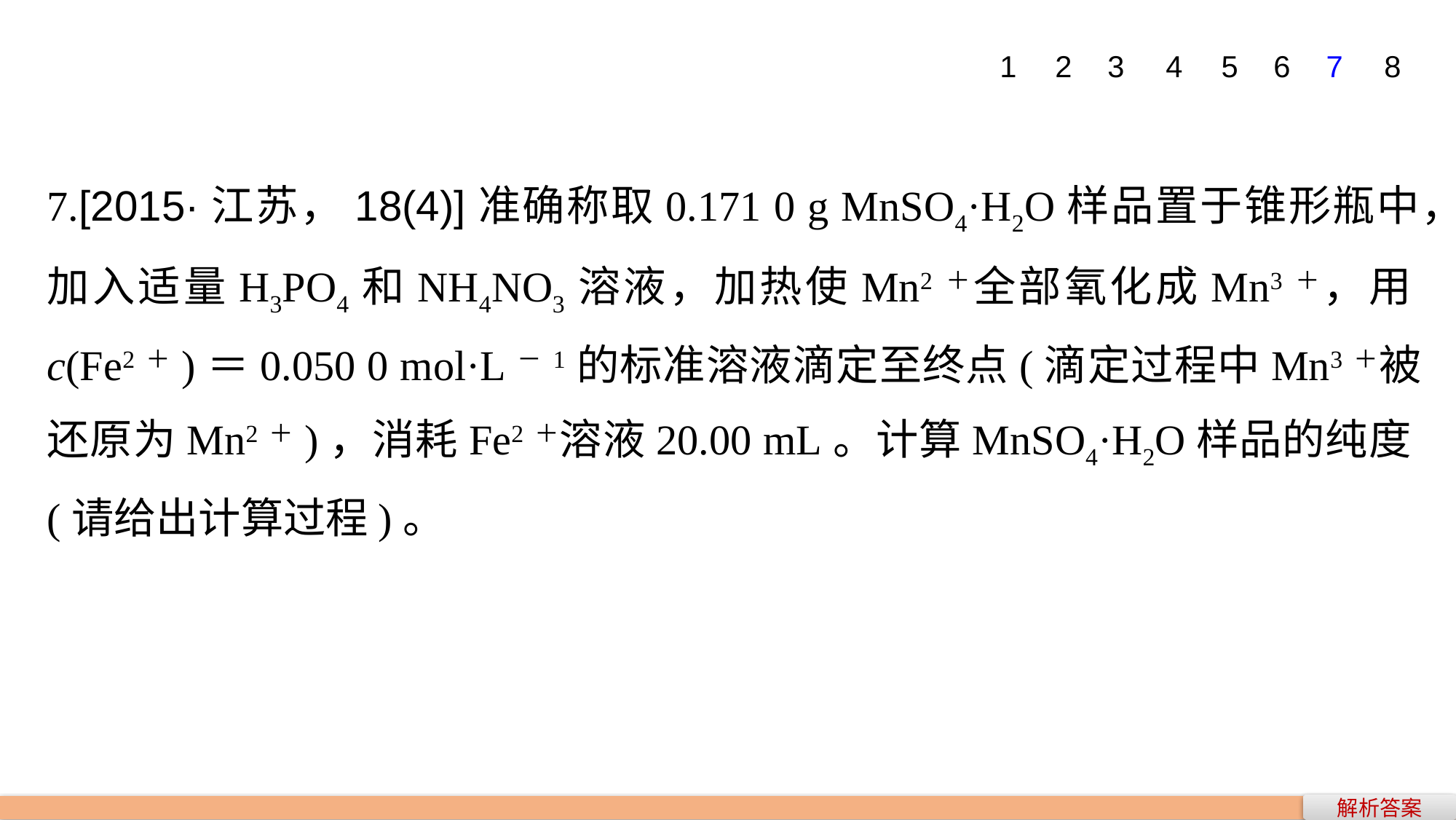

1
2
3
4
5
6
7
8
7.[2015·江苏，18(4)]准确称取0.171 0 g MnSO4·H2O样品置于锥形瓶中，加入适量H3PO4和NH4NO3溶液，加热使Mn2＋全部氧化成Mn3＋，用c(Fe2＋)＝0.050 0 mol·L－1的标准溶液滴定至终点(滴定过程中Mn3＋被还原为Mn2＋)，消耗Fe2＋溶液20.00 mL。计算MnSO4·H2O样品的纯度(请给出计算过程)。
解析答案